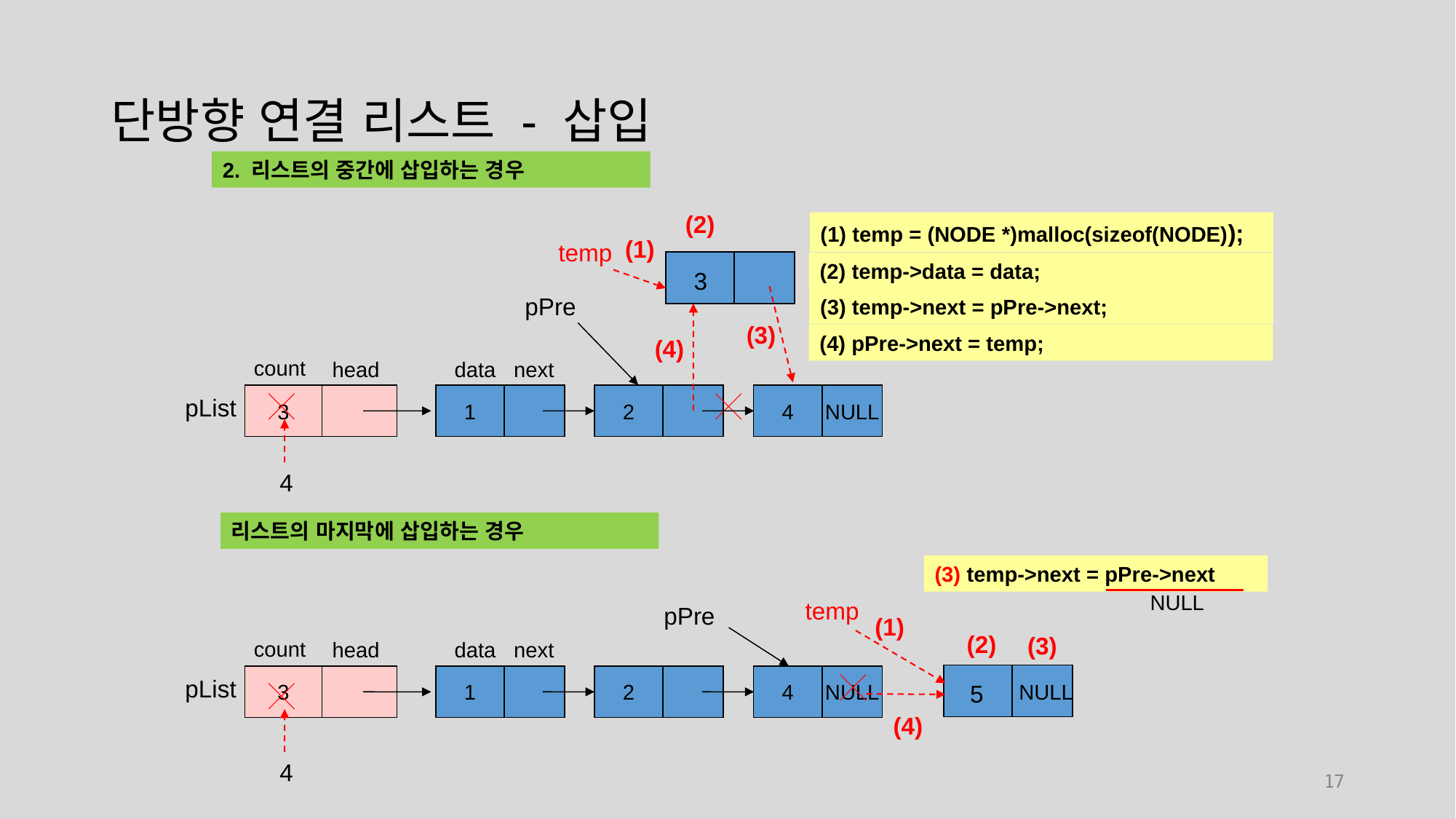

# 단방향 연결 리스트 - 삽입
2. 리스트의 중간에 삽입하는 경우
(2)
(1) temp = (NODE *)malloc(sizeof(NODE));
(1)
temp

(2) temp->data = data;
3

pPre

(3) temp->next = pPre->next;

(3)

(4) pPre->next = temp;
(4)
count
data   next
head
3

1

2

4
NULL
pList

4
리스트의 마지막에 삽입하는 경우
(3) temp->next = pPre->next
NULL
temp
pPre
(1)
(2)
(3)

count

data   next
head

3

1

2

4
NULL
pList
5
NULL

(4)

4
17